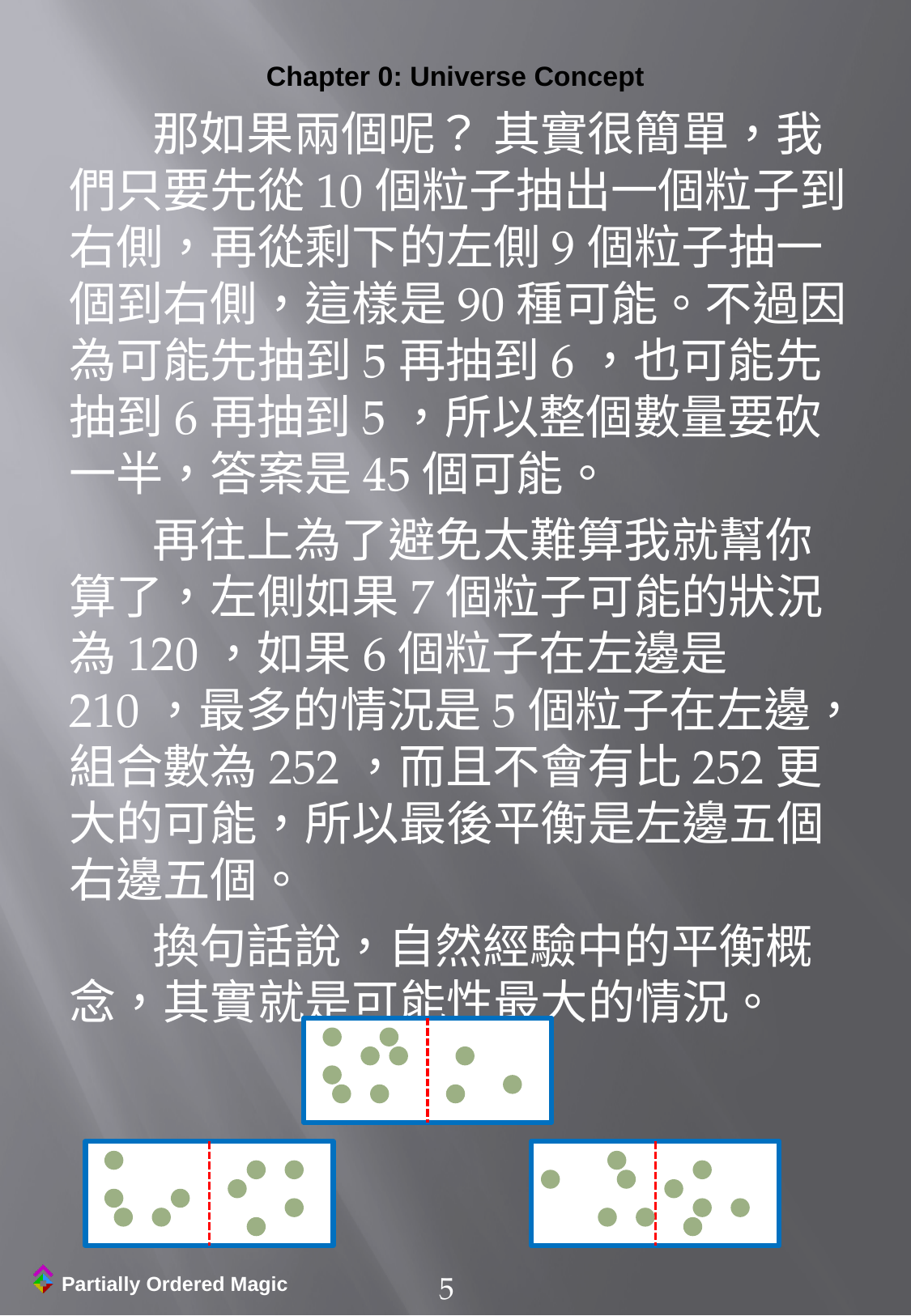

# Chapter 0: Universe Concept
那如果兩個呢？ 其實很簡單，我們只要先從10個粒子抽出一個粒子到右側，再從剩下的左側9個粒子抽一個到右側，這樣是90種可能。不過因為可能先抽到5再抽到6，也可能先抽到6再抽到5，所以整個數量要砍一半，答案是45個可能。
再往上為了避免太難算我就幫你算了，左側如果7個粒子可能的狀況為120，如果6個粒子在左邊是210，最多的情況是5個粒子在左邊，組合數為252，而且不會有比252更大的可能，所以最後平衡是左邊五個右邊五個。
換句話說，自然經驗中的平衡概念，其實就是可能性最大的情況。